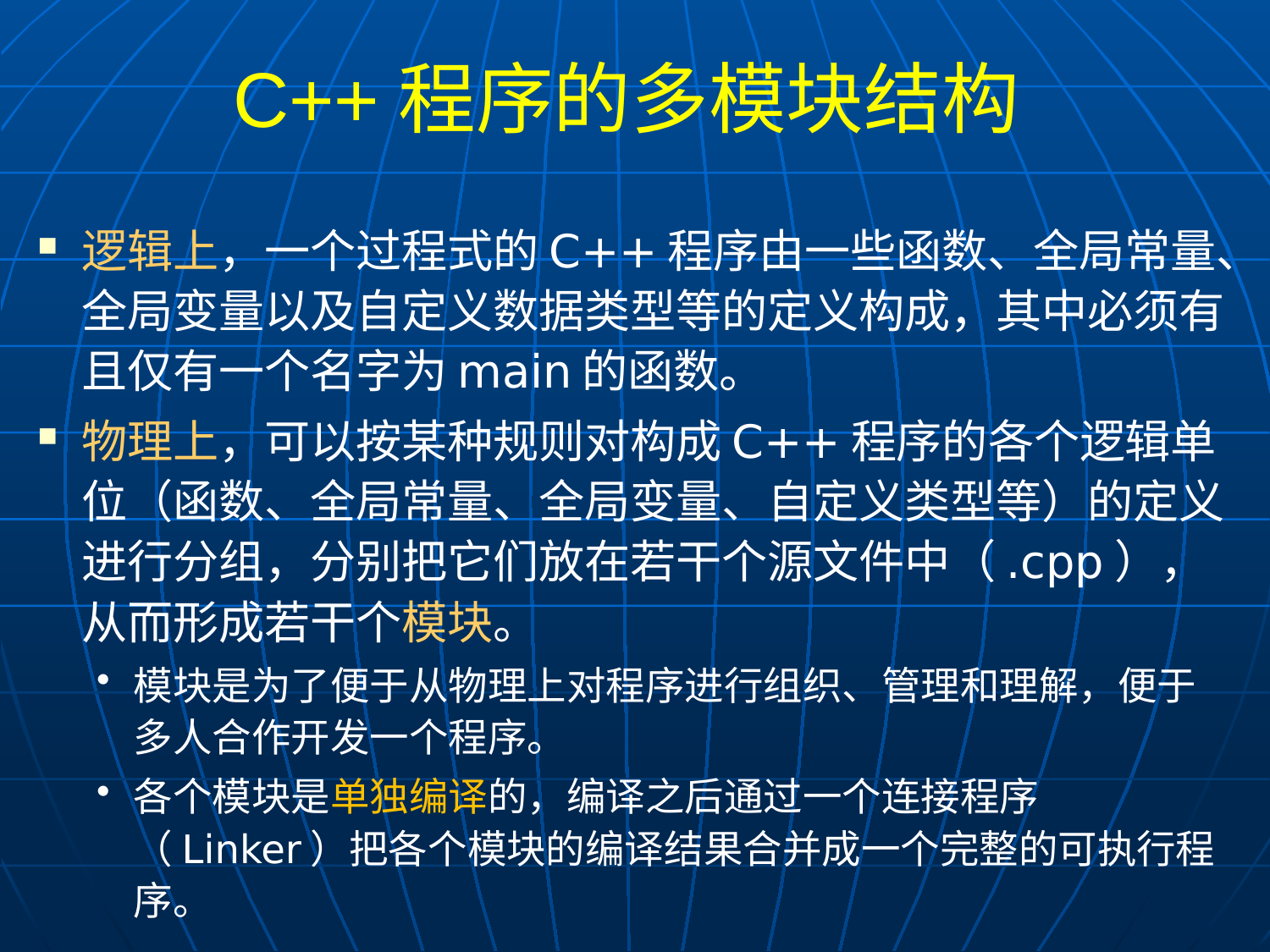

# C++程序的多模块结构
逻辑上，一个过程式的C++程序由一些函数、全局常量、全局变量以及自定义数据类型等的定义构成，其中必须有且仅有一个名字为main的函数。
物理上，可以按某种规则对构成C++程序的各个逻辑单位（函数、全局常量、全局变量、自定义类型等）的定义进行分组，分别把它们放在若干个源文件中（.cpp），从而形成若干个模块。
模块是为了便于从物理上对程序进行组织、管理和理解，便于多人合作开发一个程序。
各个模块是单独编译的，编译之后通过一个连接程序（Linker）把各个模块的编译结果合并成一个完整的可执行程序。